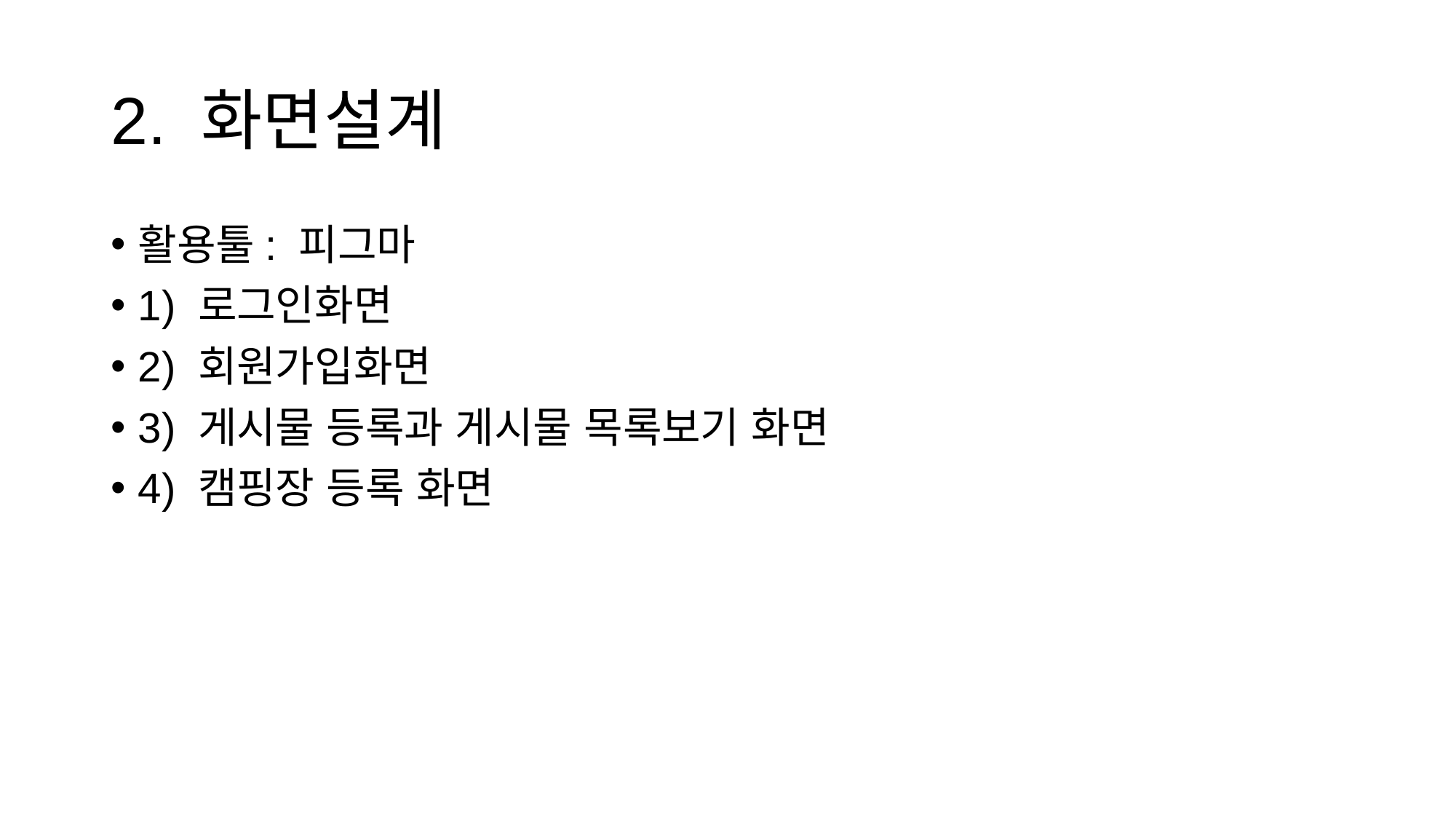

# 2. 화면설계
활용툴: 피그마
1) 로그인화면
2) 회원가입화면
3) 게시물 등록과 게시물 목록보기 화면
4) 캠핑장 등록 화면